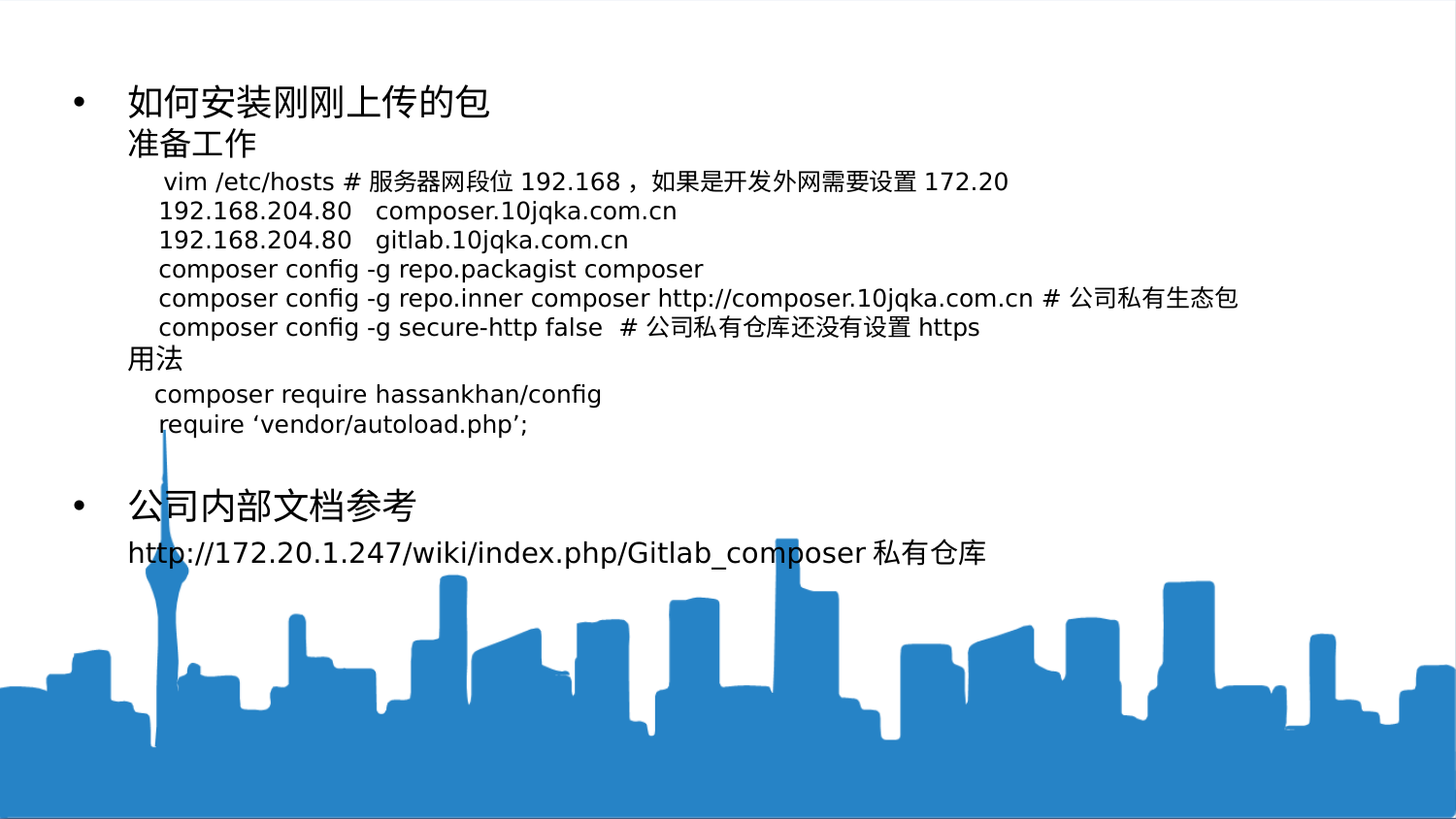

# 如何安装刚刚上传的包
	准备工作
	    vim /etc/hosts #服务器网段位192.168，如果是开发外网需要设置172.20
	    192.168.204.80   composer.10jqka.com.cn
	    192.168.204.80   gitlab.10jqka.com.cn
	    composer config -g repo.packagist composer https://packagist.phpcomposer.com
	    composer config -g repo.inner composer http://composer.10jqka.com.cn #公司私有生态包
	    composer config -g secure-http false  #公司私有仓库还没有设置https
	用法
	   composer require hassankhan/config
	    require ‘vendor/autoload.php’;

公司内部文档参考
	http://172.20.1.247/wiki/index.php/Gitlab_composer私有仓库